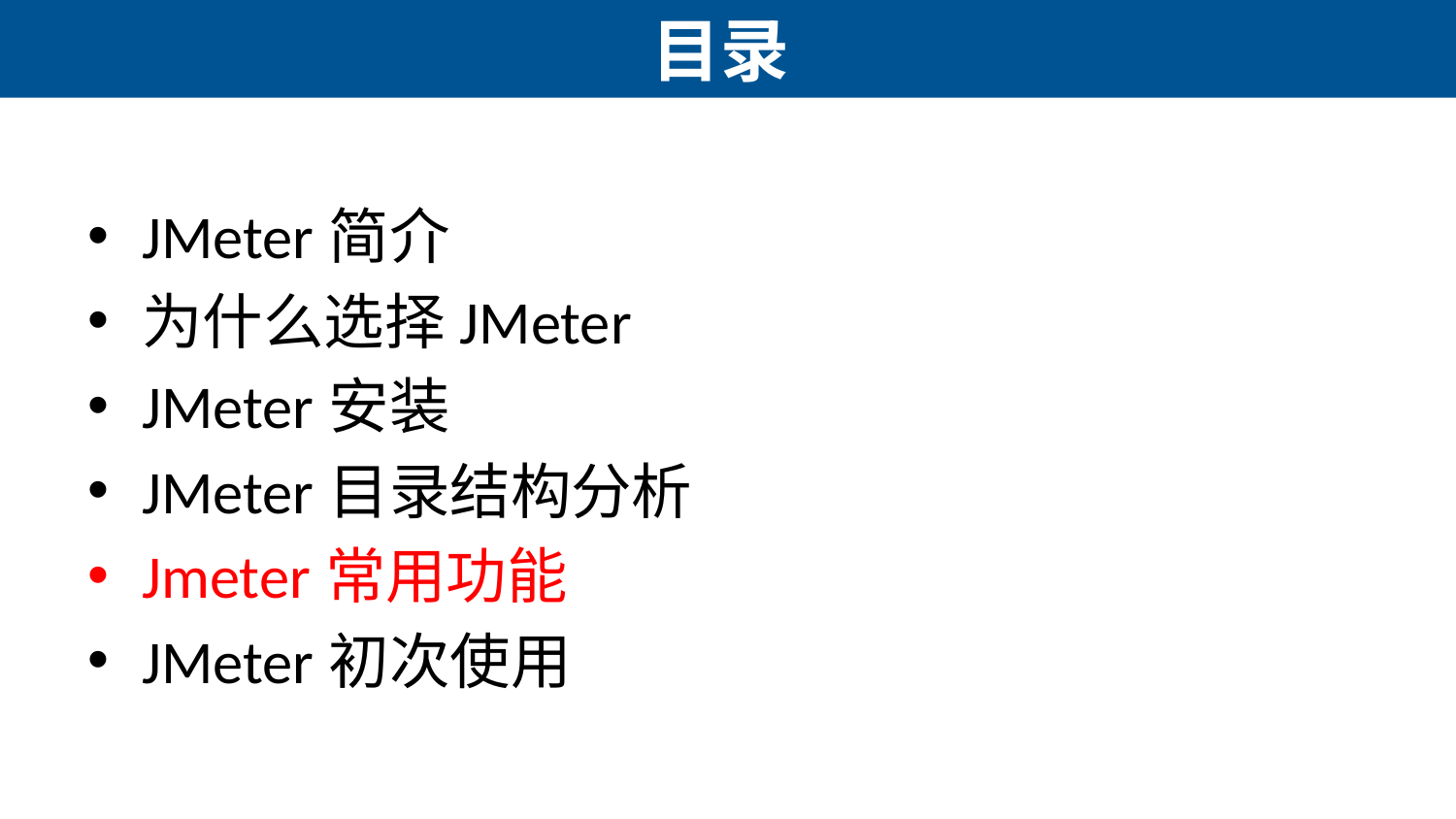

# 目录
JMeter简介
为什么选择JMeter
JMeter安装
JMeter目录结构分析
Jmeter常用功能
JMeter初次使用